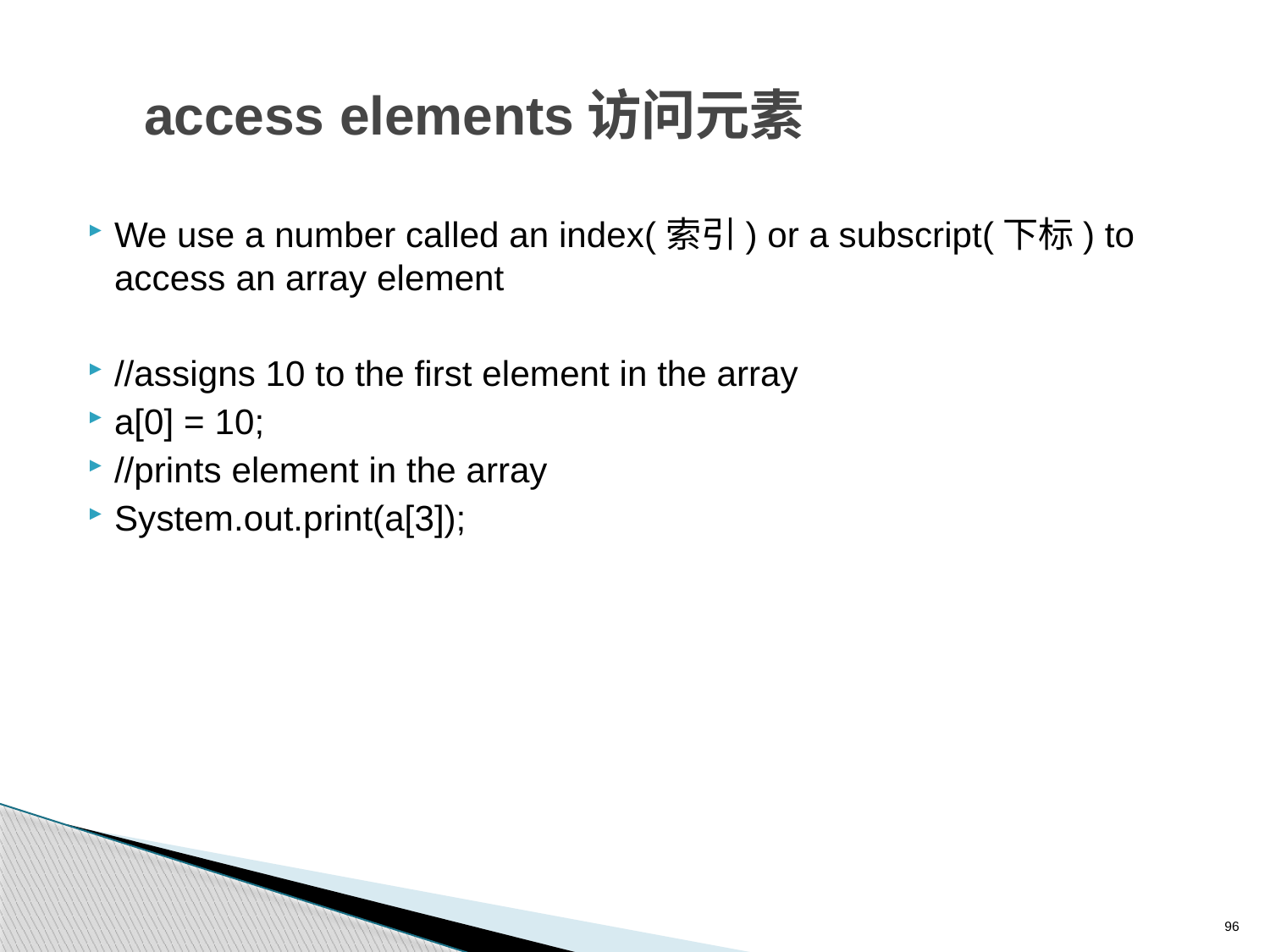

# access elements访问元素
We use a number called an index(索引) or a subscript(下标) to access an array element

//assigns 10 to the first element in the array
a[0] = 10;
//prints element in the array
System.out.print(a[3]);

96